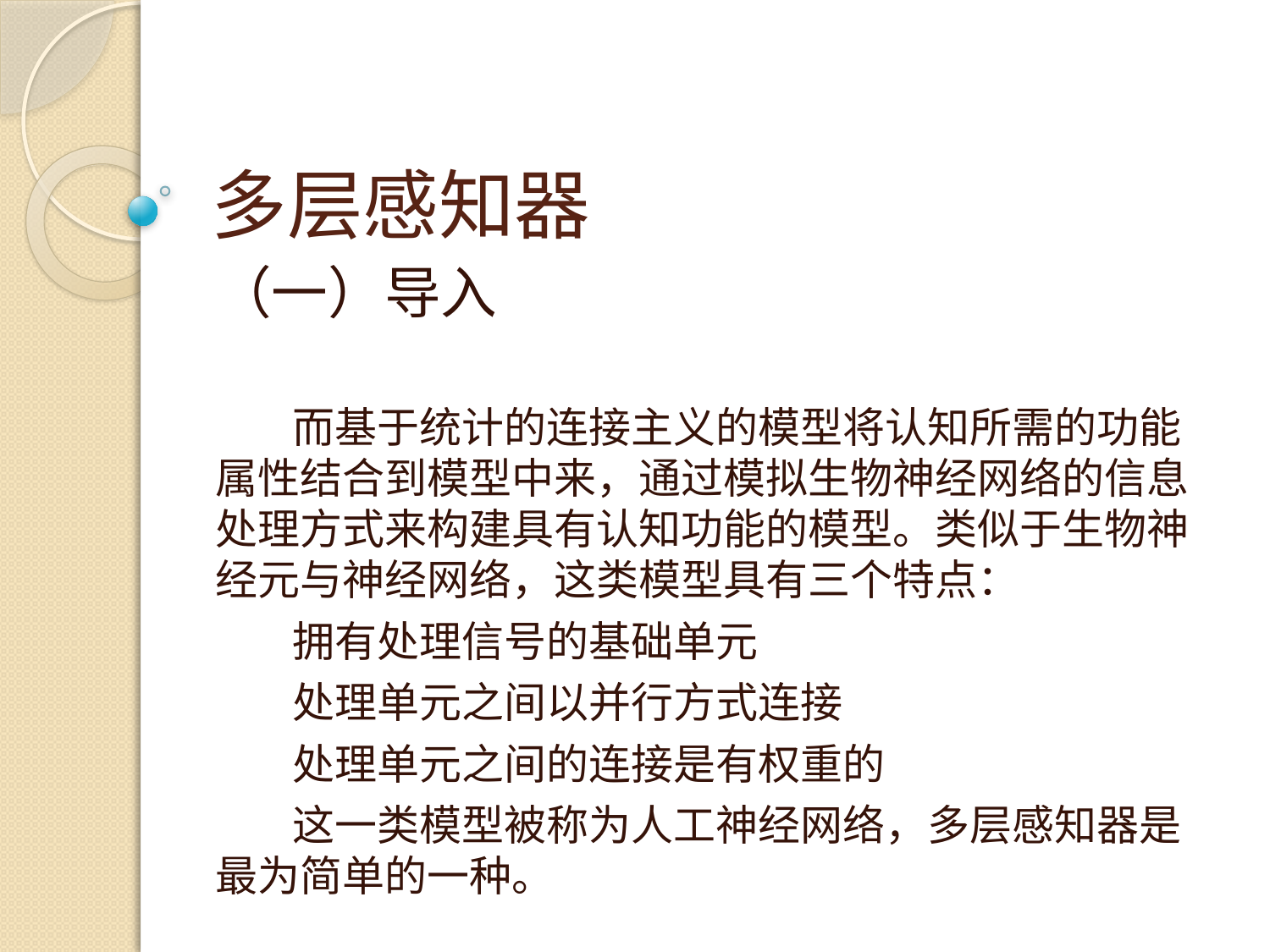

# 多层感知器
（一）导入

       而基于统计的连接主义的模型将认知所需的功能属性结合到模型中来，通过模拟生物神经网络的信息处理方式来构建具有认知功能的模型。类似于生物神经元与神经网络，这类模型具有三个特点：
       拥有处理信号的基础单元
       处理单元之间以并行方式连接
       处理单元之间的连接是有权重的
       这一类模型被称为人工神经网络，多层感知器是最为简单的一种。